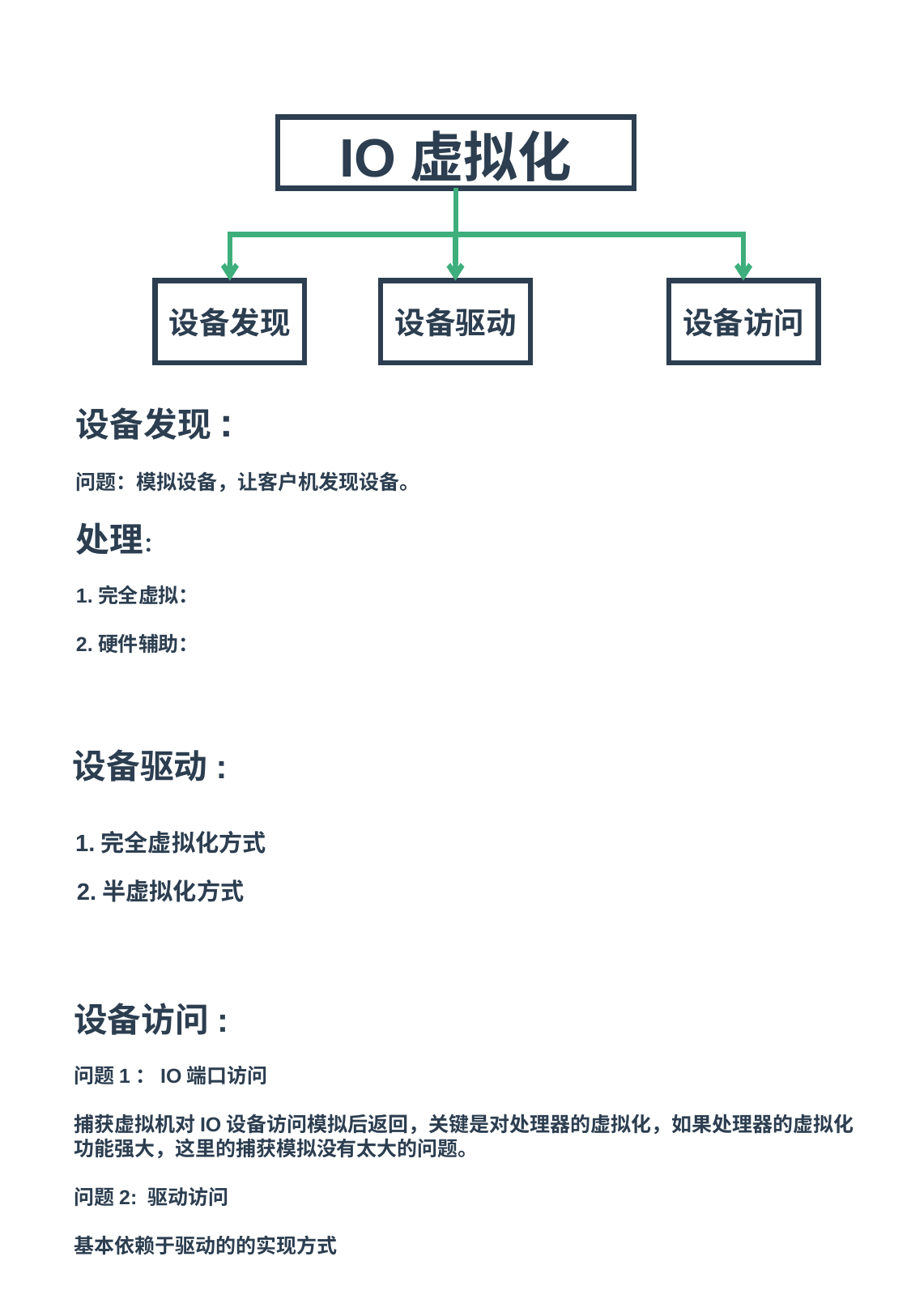

IO虚拟化
设备发现
设备驱动
设备访问
设备发现:

问题：模拟设备，让客户机发现设备。

处理：

1.完全虚拟：

2.硬件辅助：
设备驱动:
1.完全虚拟化方式
2.半虚拟化方式
设备访问:

问题1：IO端口访问

捕获虚拟机对IO设备访问模拟后返回，关键是对处理器的虚拟化，如果处理器的虚拟化
功能强大，这里的捕获模拟没有太大的问题。

问题2: 驱动访问

基本依赖于驱动的的实现方式